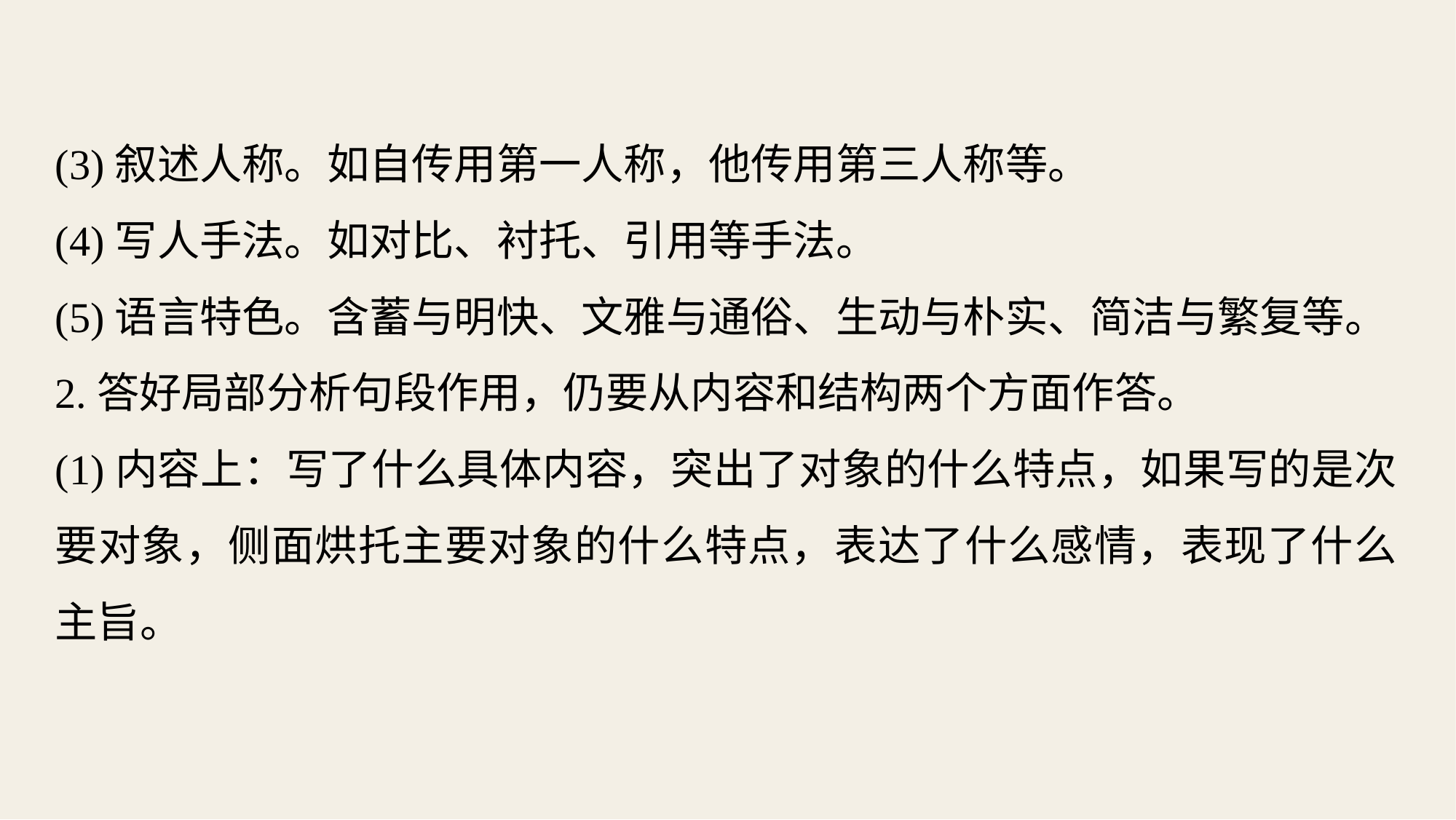

(3)叙述人称。如自传用第一人称，他传用第三人称等。
(4)写人手法。如对比、衬托、引用等手法。
(5)语言特色。含蓄与明快、文雅与通俗、生动与朴实、简洁与繁复等。
2.答好局部分析句段作用，仍要从内容和结构两个方面作答。
(1)内容上：写了什么具体内容，突出了对象的什么特点，如果写的是次要对象，侧面烘托主要对象的什么特点，表达了什么感情，表现了什么主旨。